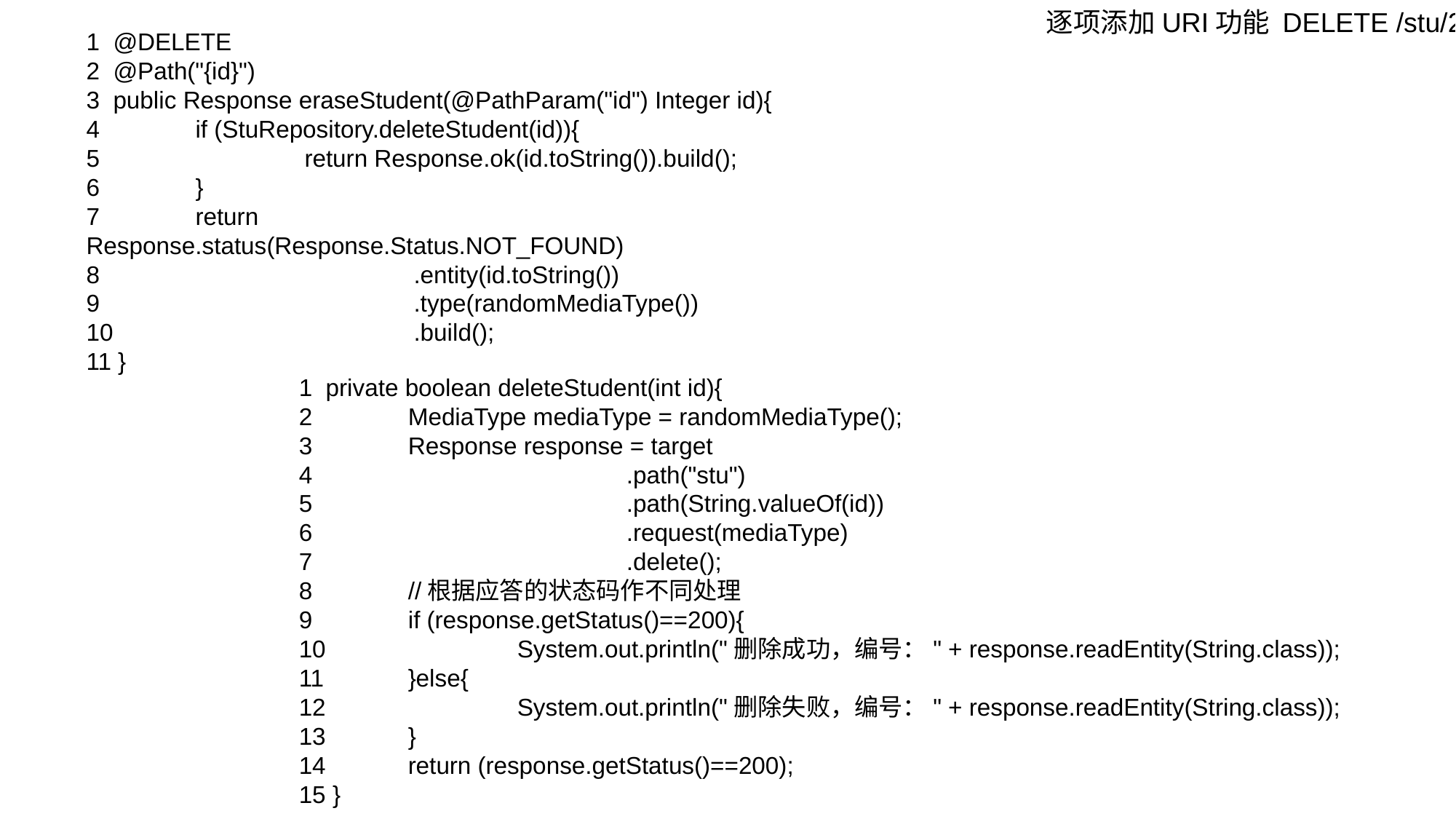

逐项添加URI功能 DELETE /stu/2
1  @DELETE
2  @Path("{id}")
3  public Response eraseStudent(@PathParam("id") Integer id){
4  	if (StuRepository.deleteStudent(id)){
5  		return Response.ok(id.toString()).build();
6  	}
7  	return Response.status(Response.Status.NOT_FOUND)
8  			.entity(id.toString())
9  			.type(randomMediaType())
10 			.build();
11 }
1  private boolean deleteStudent(int id){
2  	MediaType mediaType = randomMediaType();
3  	Response response = target
4  			.path("stu")
5  			.path(String.valueOf(id))
6  			.request(mediaType)
7  			.delete();
8  	//根据应答的状态码作不同处理
9  	if (response.getStatus()==200){
10 		System.out.println("删除成功，编号：" + response.readEntity(String.class));
11 	}else{
12 		System.out.println("删除失败，编号：" + response.readEntity(String.class));
13 	}
14 	return (response.getStatus()==200);
15 }